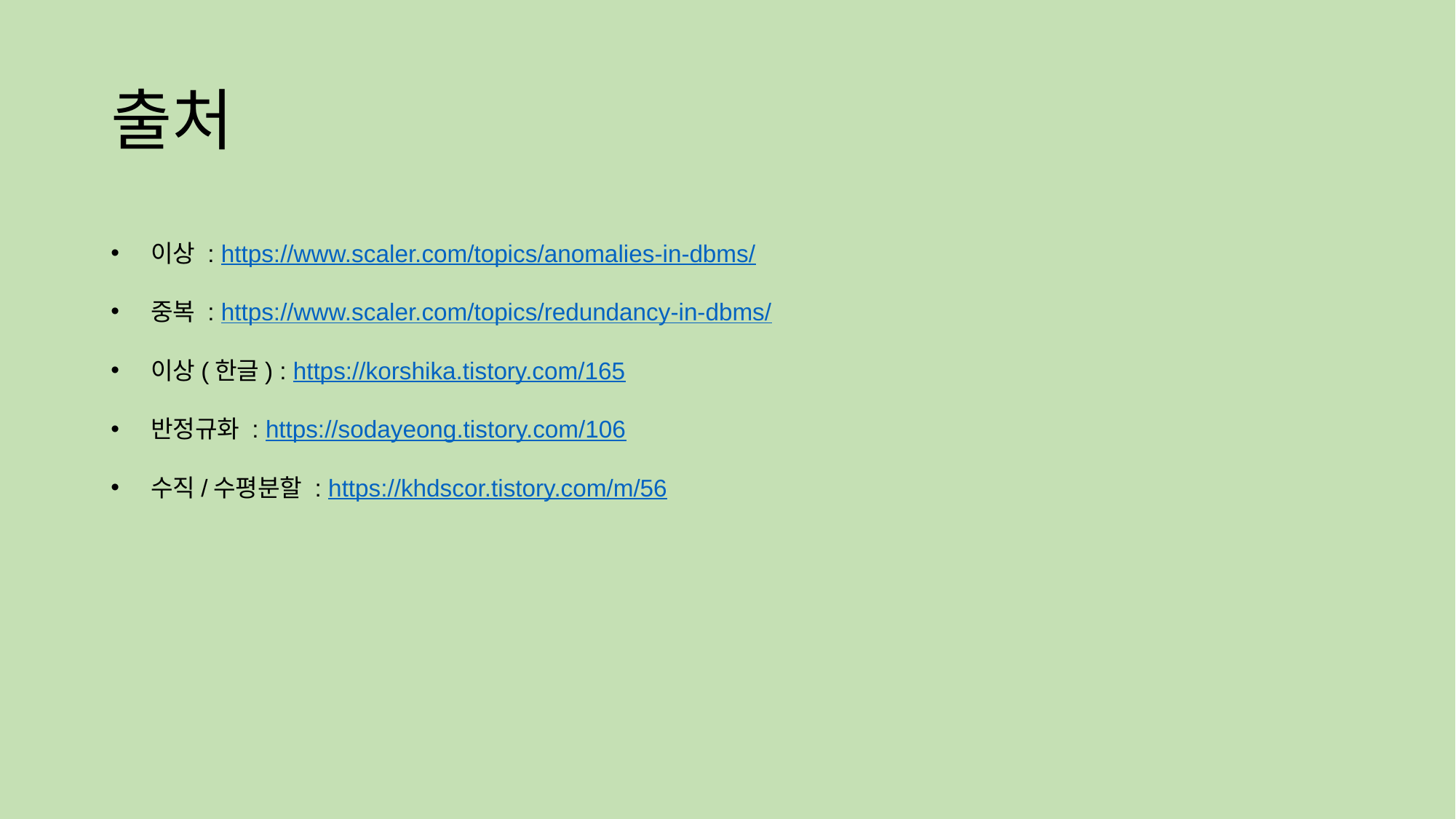

# 출처
 이상 : https://www.scaler.com/topics/anomalies-in-dbms/
 중복 : https://www.scaler.com/topics/redundancy-in-dbms/
 이상(한글) : https://korshika.tistory.com/165
 반정규화 : https://sodayeong.tistory.com/106
 수직/수평분할 : https://khdscor.tistory.com/m/56